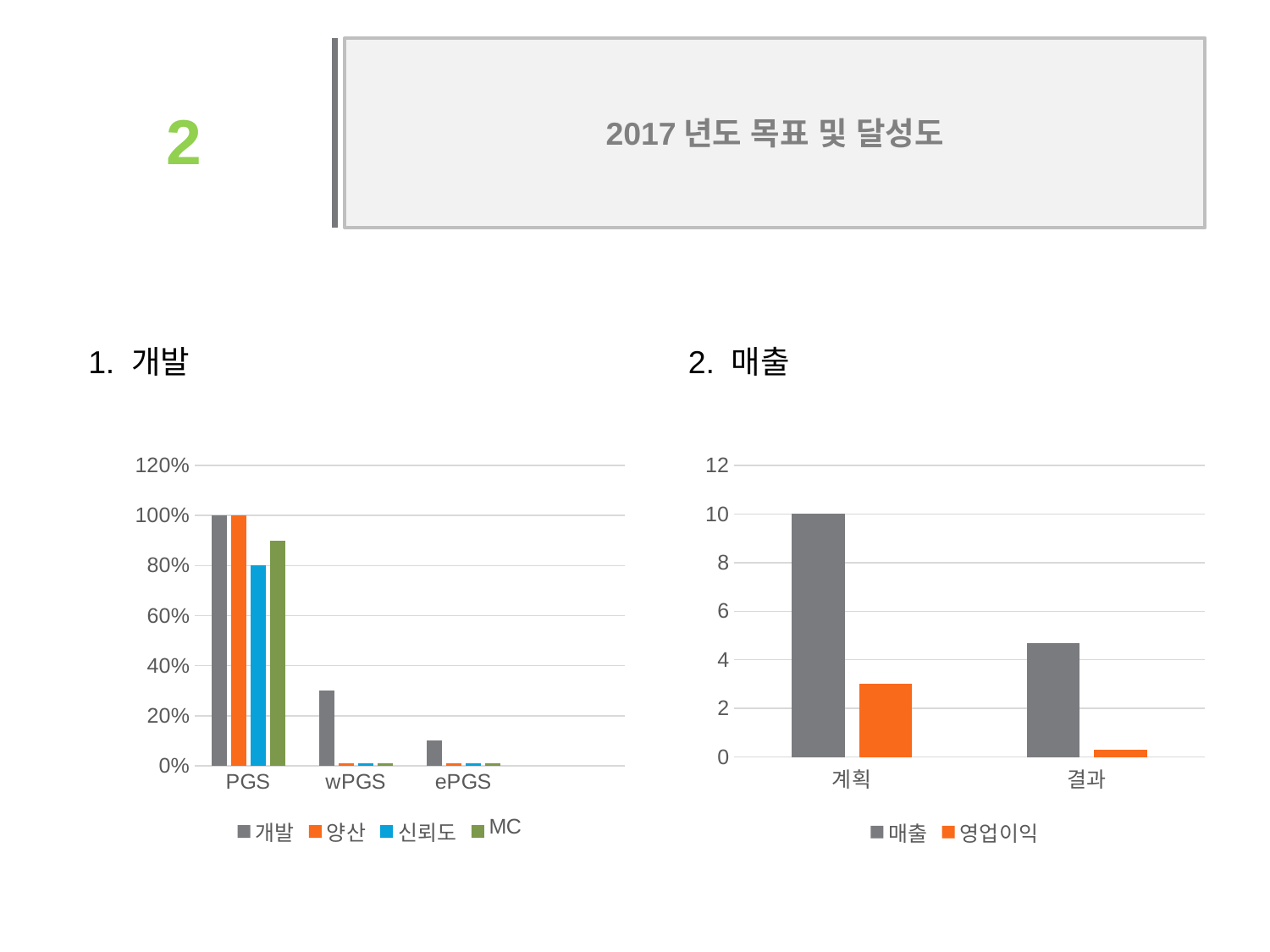

# 2
2017년도 목표 및 달성도
1. 개발
2. 매출

### Chart

| Category | 개발 | 양산 | 신뢰도 | MC |
|---|---|---|---|---|
| PGS | 1.0 | 1.0 | 0.8 | 0.9 |
| wPGS | 0.3 | 0.01 | 0.01 | 0.01 |
| ePGS | 0.1 | 0.01 | 0.01 | 0.01 |

### Chart

| Category | 매출 | 영업이익 |
|---|---|---|
| 계획 | 10.0 | 3.0 |
| 결과 | 4.7 | 0.3 |